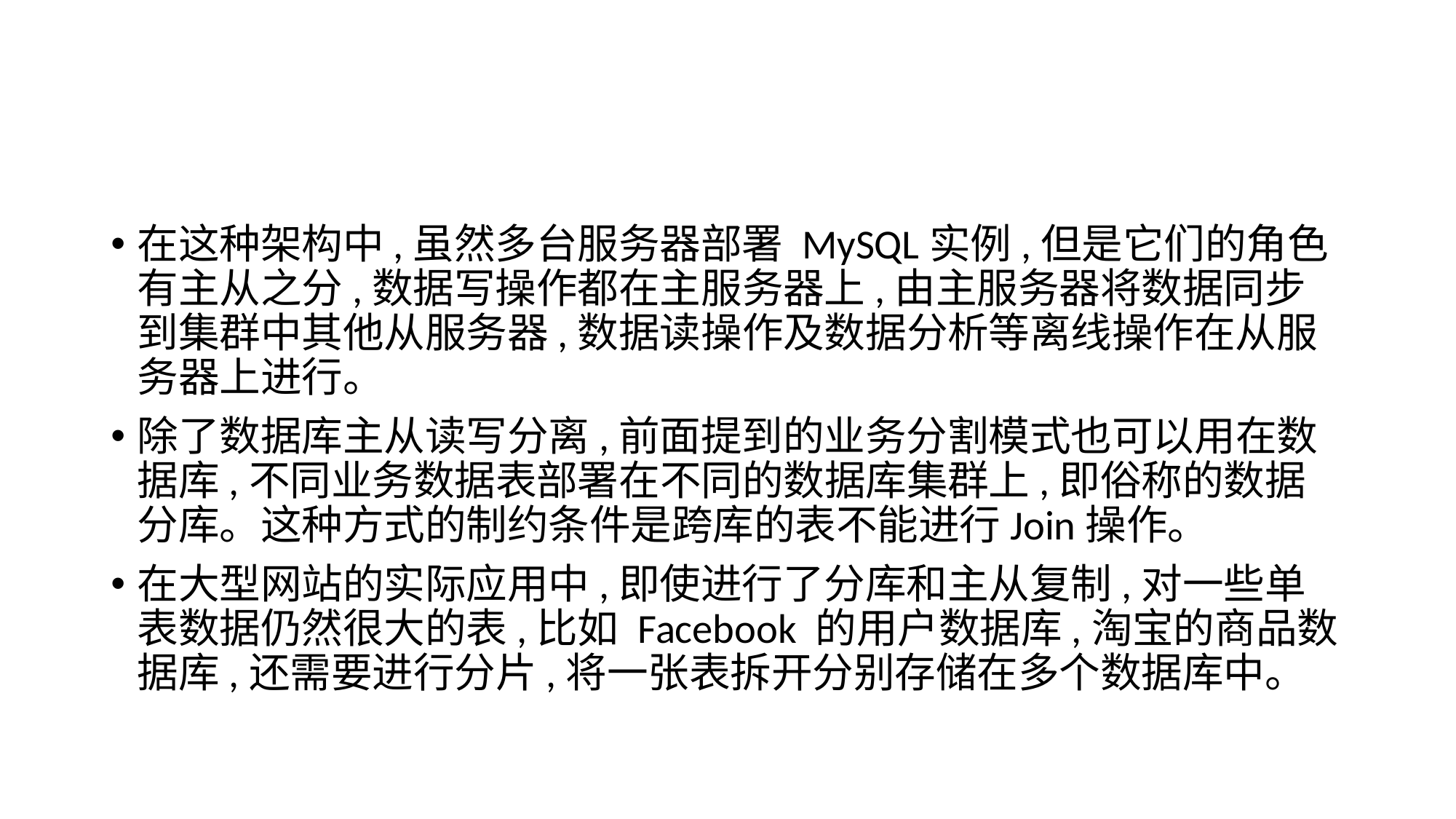

#
在这种架构中,虽然多台服务器部署 MySQL实例,但是它们的角色有主从之分,数据写操作都在主服务器上,由主服务器将数据同步到集群中其他从服务器,数据读操作及数据分析等离线操作在从服务器上进行。
除了数据库主从读写分离,前面提到的业务分割模式也可以用在数据库,不同业务数据表部署在不同的数据库集群上,即俗称的数据分库。这种方式的制约条件是跨库的表不能进行Join操作。
在大型网站的实际应用中,即使进行了分库和主从复制,对一些单表数据仍然很大的表,比如 Facebook 的用户数据库,淘宝的商品数据库,还需要进行分片,将一张表拆开分别存储在多个数据库中。